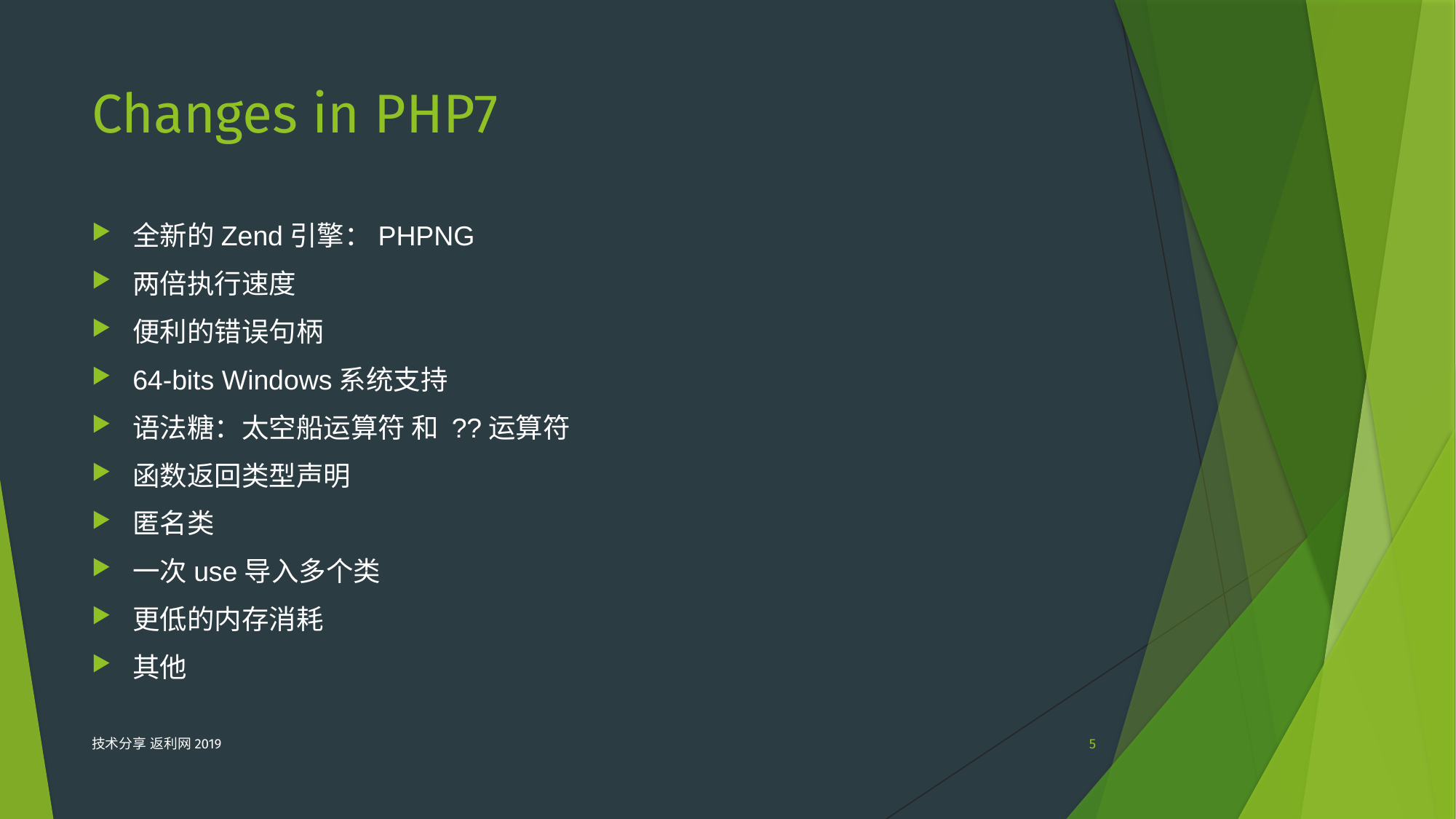

# Changes in PHP7
全新的Zend引擎：PHPNG
两倍执行速度
便利的错误句柄
64-bits Windows系统支持
语法糖：太空船运算符 和 ??运算符
函数返回类型声明
匿名类
一次use导入多个类
更低的内存消耗
其他
技术分享 返利网2019
5